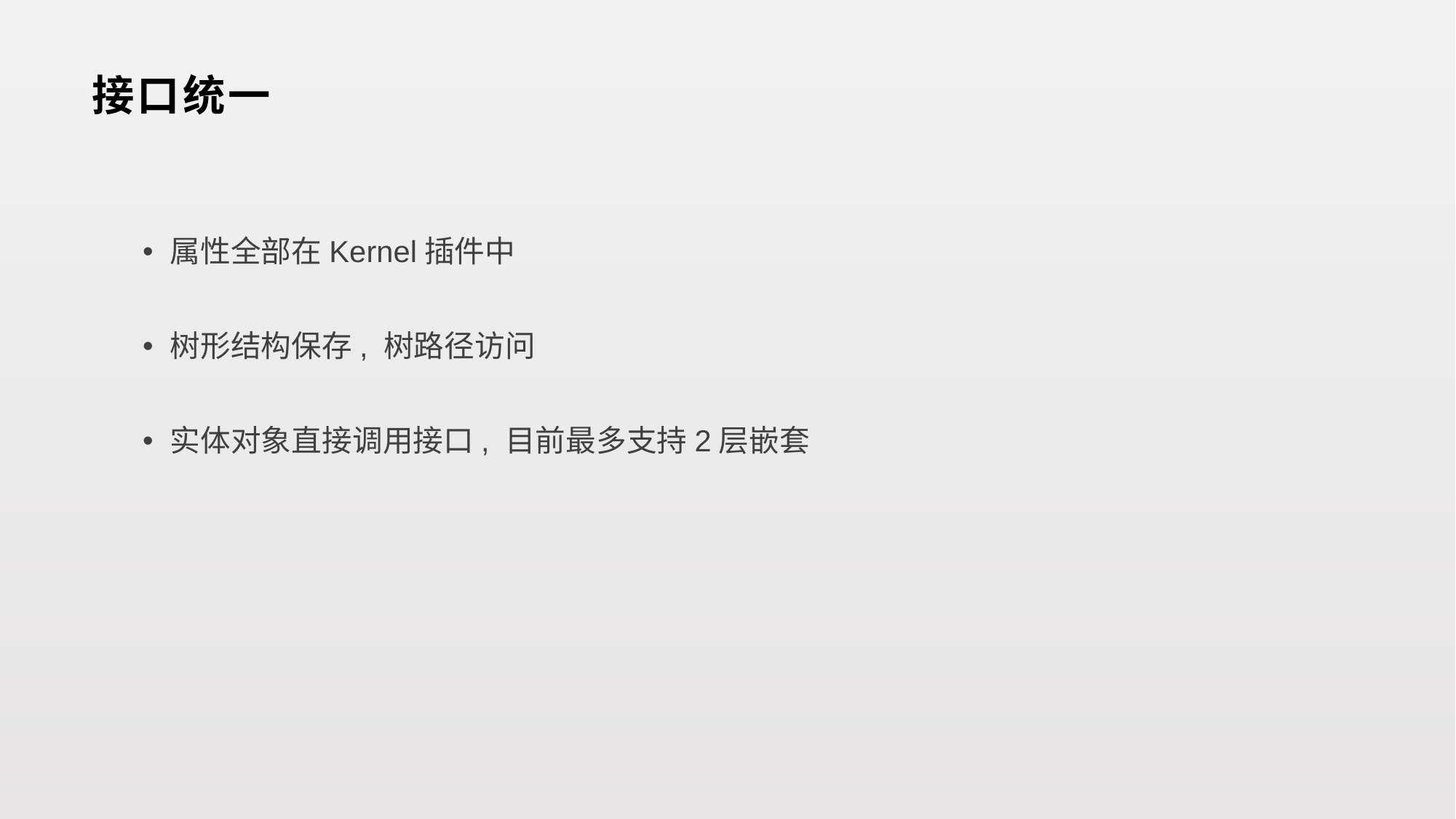

接口统一

属性全部在Kernel插件中

树形结构保存, 树路径访问

实体对象直接调用接口, 目前最多支持2层嵌套